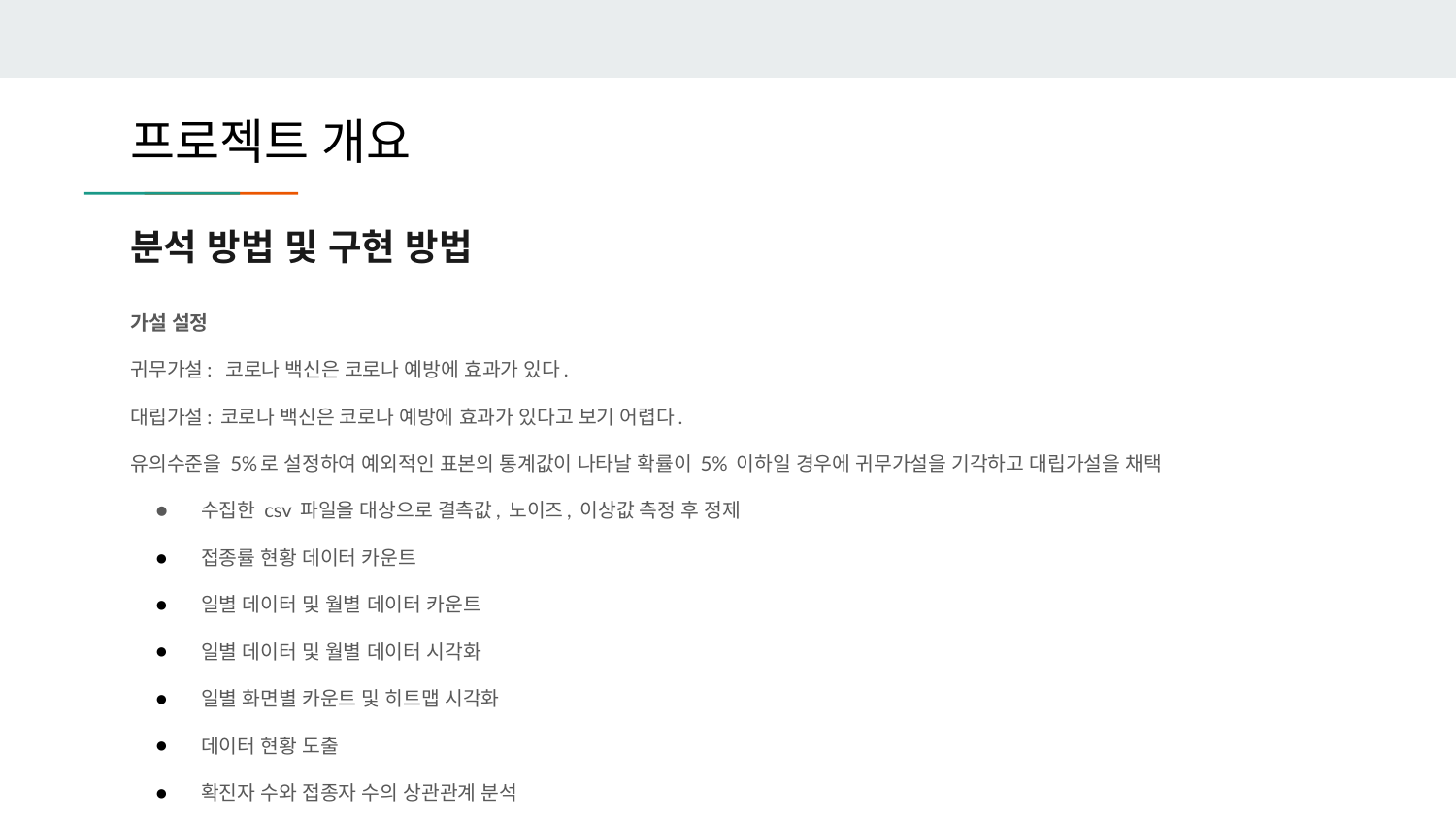

프로젝트 개요
# 분석 방법 및 구현 방법
가설 설정
귀무가설:  코로나 백신은 코로나 예방에 효과가 있다.
대립가설: 코로나 백신은 코로나 예방에 효과가 있다고 보기 어렵다.
유의수준을 5%로 설정하여 예외적인 표본의 통계값이 나타날 확률이 5% 이하일 경우에 귀무가설을 기각하고 대립가설을 채택
수집한 csv 파일을 대상으로 결측값, 노이즈, 이상값 측정 후 정제
접종률 현황 데이터 카운트
일별 데이터 및 월별 데이터 카운트
일별 데이터 및 월별 데이터 시각화
일별 화면별 카운트 및 히트맵 시각화
데이터 현황 도출
확진자 수와 접종자 수의 상관관계 분석